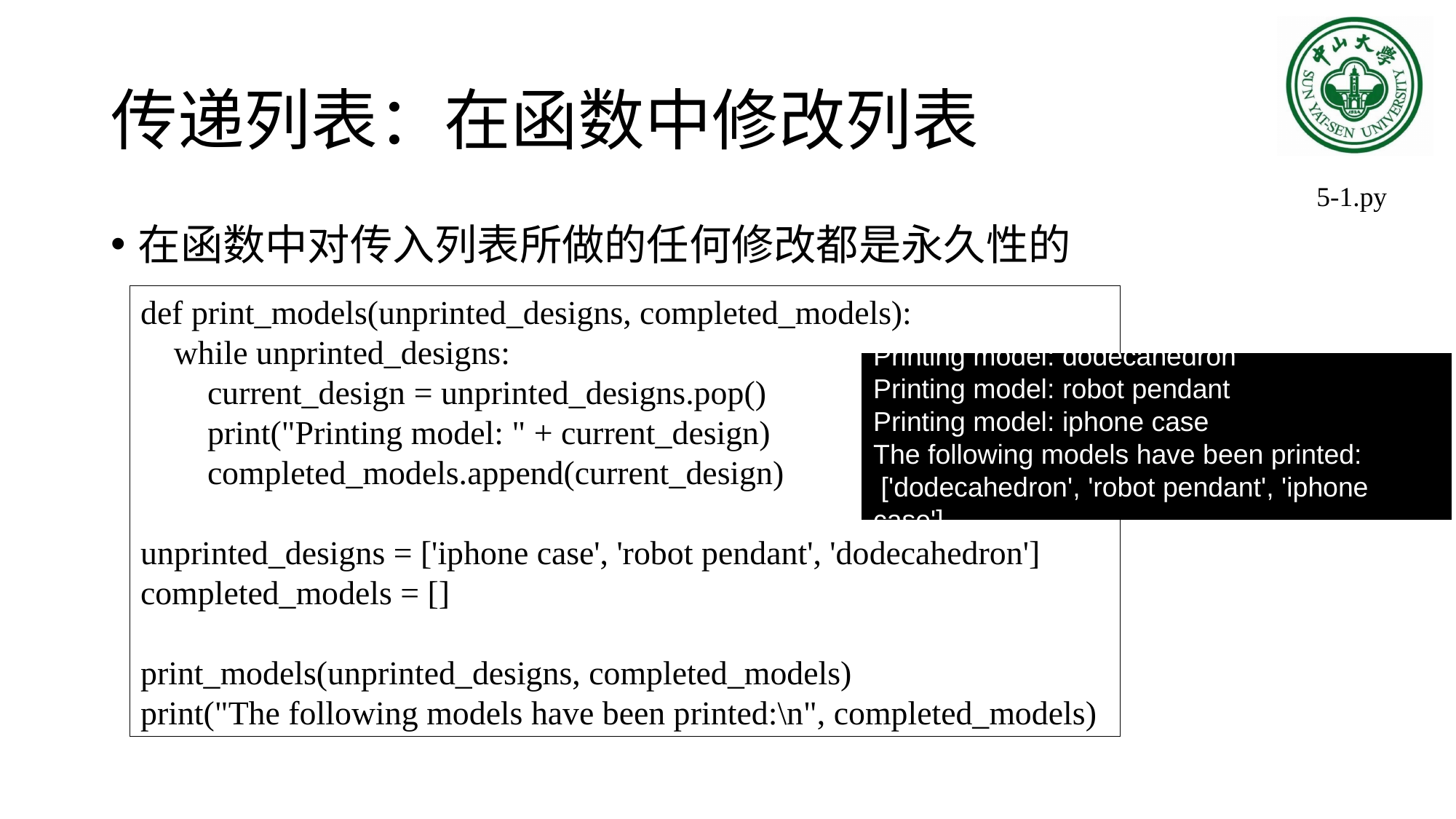

# 传递列表：在函数中修改列表
5-1.py
在函数中对传入列表所做的任何修改都是永久性的
def print_models(unprinted_designs, completed_models):
    while unprinted_designs:
        current_design = unprinted_designs.pop()
        print("Printing model: " + current_design)
        completed_models.append(current_design)

unprinted_designs = ['iphone case', 'robot pendant', 'dodecahedron']
completed_models = []

print_models(unprinted_designs, completed_models)
print("The following models have been printed:\n", completed_models)
Printing model: dodecahedron
Printing model: robot pendant
Printing model: iphone case
The following models have been printed:
 ['dodecahedron', 'robot pendant', 'iphone case']